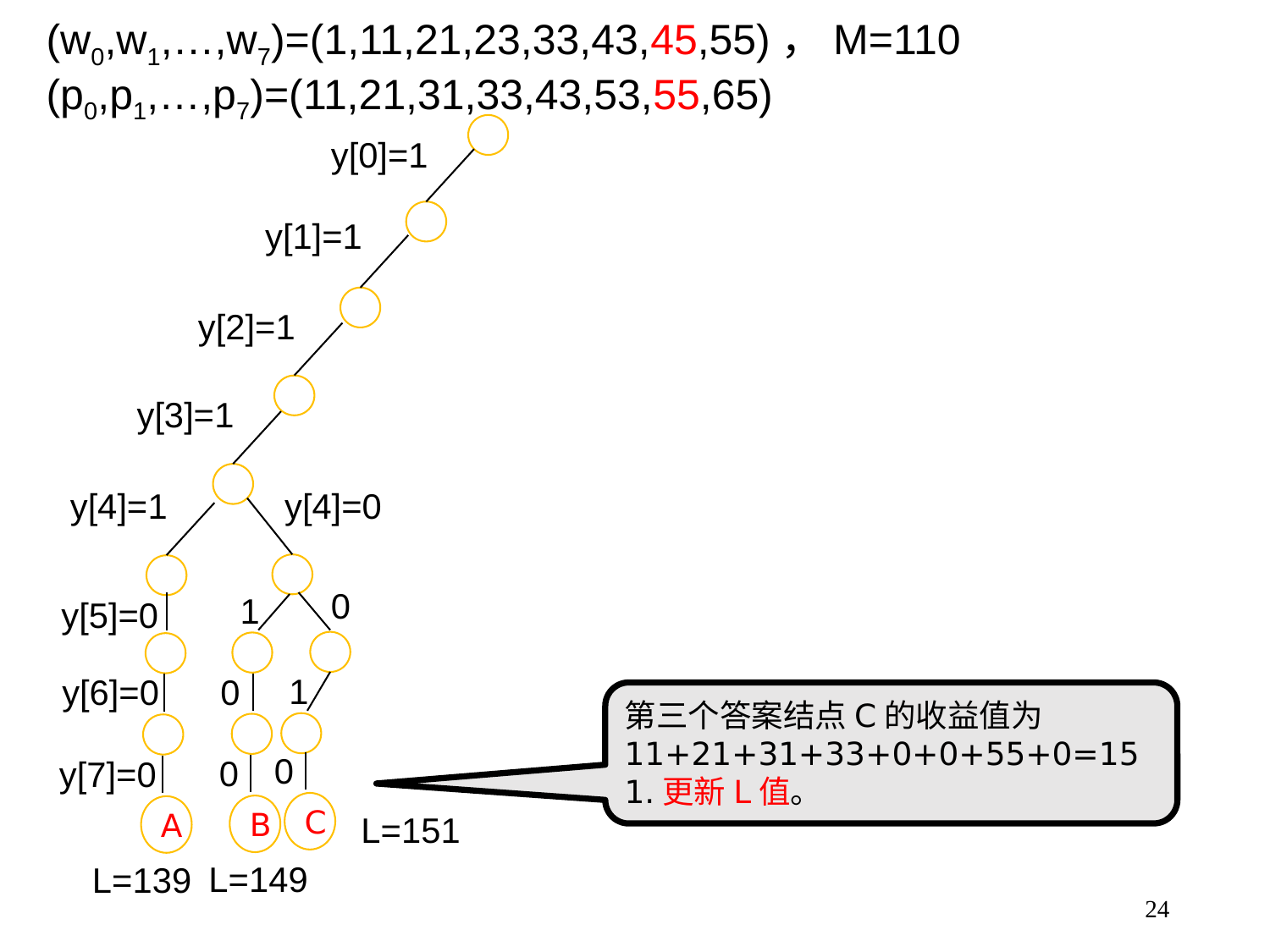

(w0,w1,…,w7)=(1,11,21,23,33,43,45,55)，M=110
(p0,p1,…,p7)=(11,21,31,33,43,53,55,65)

y[0]=1

y[1]=1

y[2]=1

y[3]=1

y[4]=0
y[4]=1

0
1
y[5]=0

1
0
y[6]=0
第三个答案结点C的收益值为11+21+31+33+0+0+55+0=151.更新L值。

0
0
y[7]=0
C
B
A
L=151
L=149
L=139
24